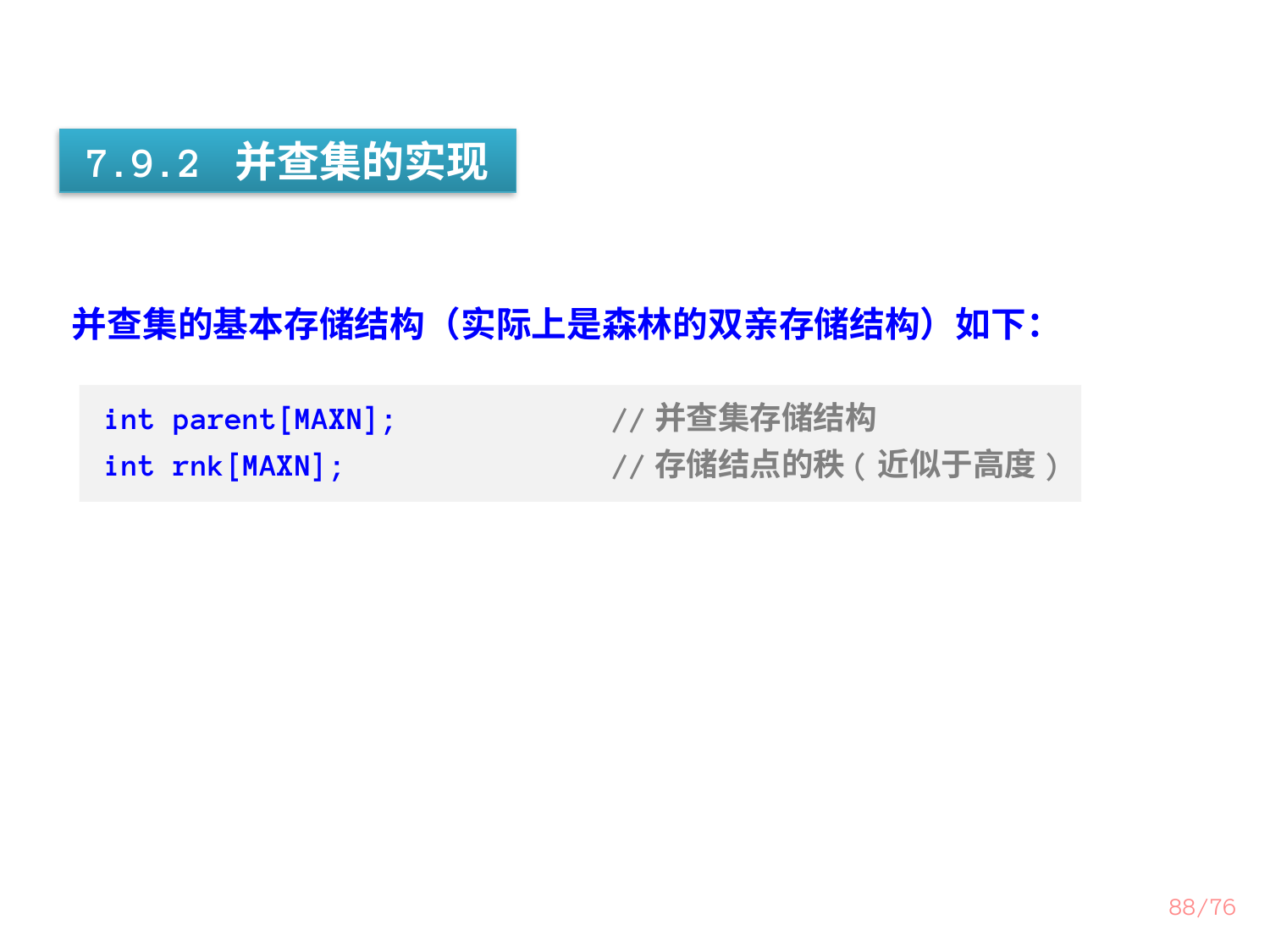

7.9.2 并查集的实现
并查集的基本存储结构（实际上是森林的双亲存储结构）如下：
int parent[MAXN];		//并查集存储结构
int rnk[MAXN];			//存储结点的秩(近似于高度)
88/76